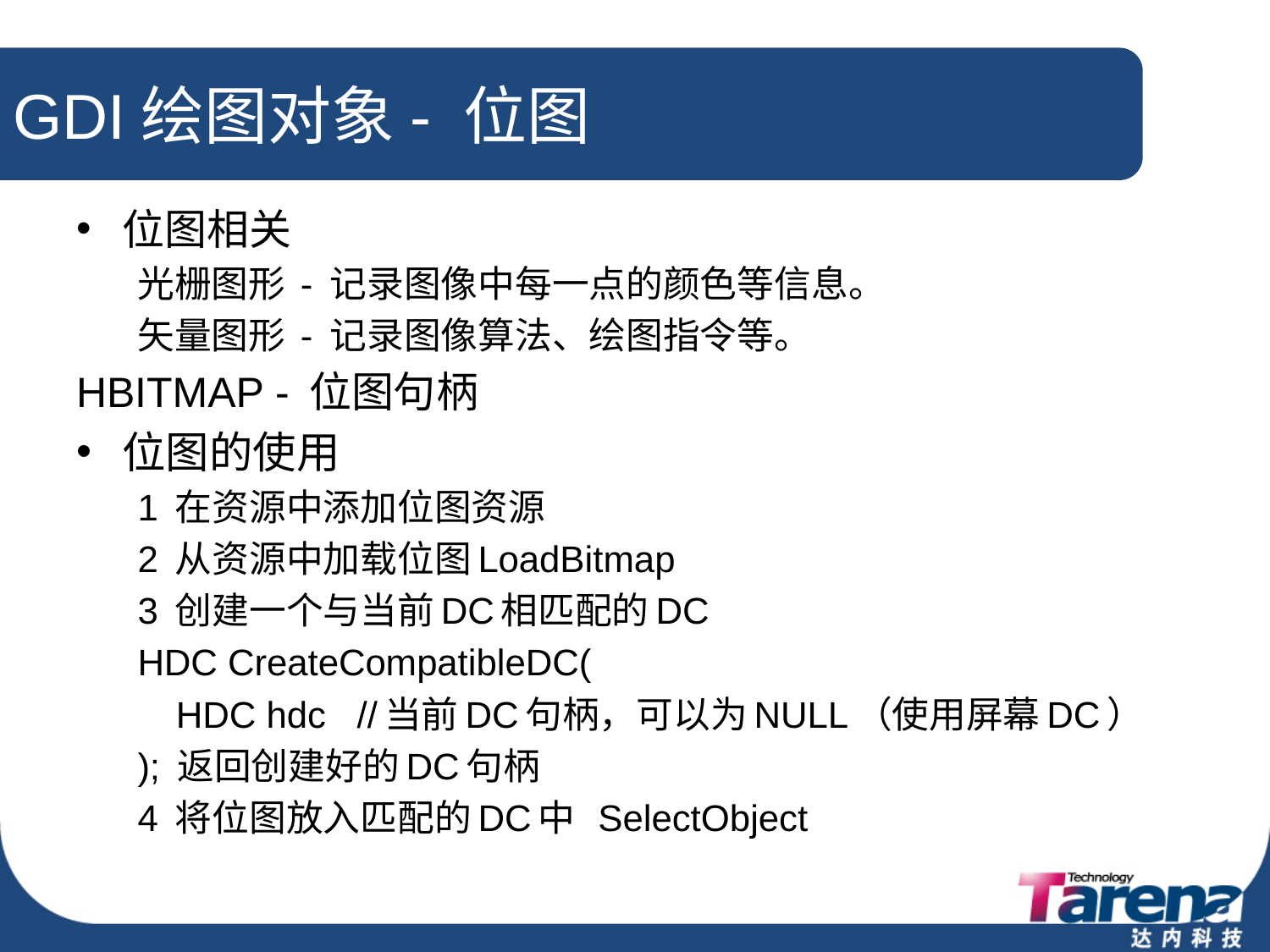

# GDI绘图对象- 位图
位图相关
光栅图形 - 记录图像中每一点的颜色等信息。
矢量图形 - 记录图像算法、绘图指令等。
HBITMAP - 位图句柄
位图的使用
1 在资源中添加位图资源
2 从资源中加载位图LoadBitmap
3 创建一个与当前DC相匹配的DC
HDC CreateCompatibleDC(
	HDC hdc   //当前DC句柄，可以为NULL（使用屏幕DC）
); 返回创建好的DC句柄
4 将位图放入匹配的DC中  SelectObject